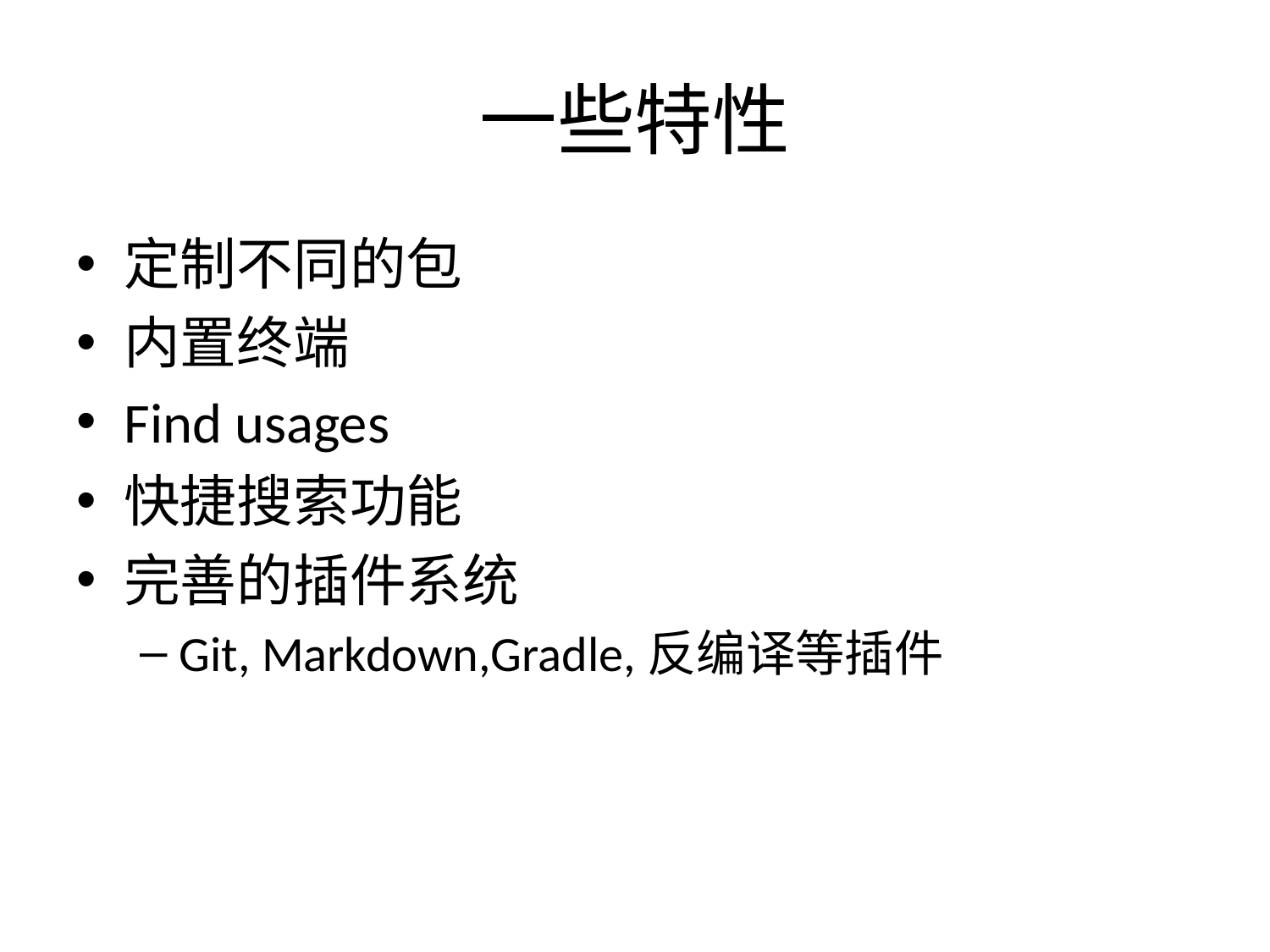

# 一些特性
定制不同的包
内置终端
Find usages
快捷搜索功能
完善的插件系统
Git, Markdown,Gradle,反编译等插件